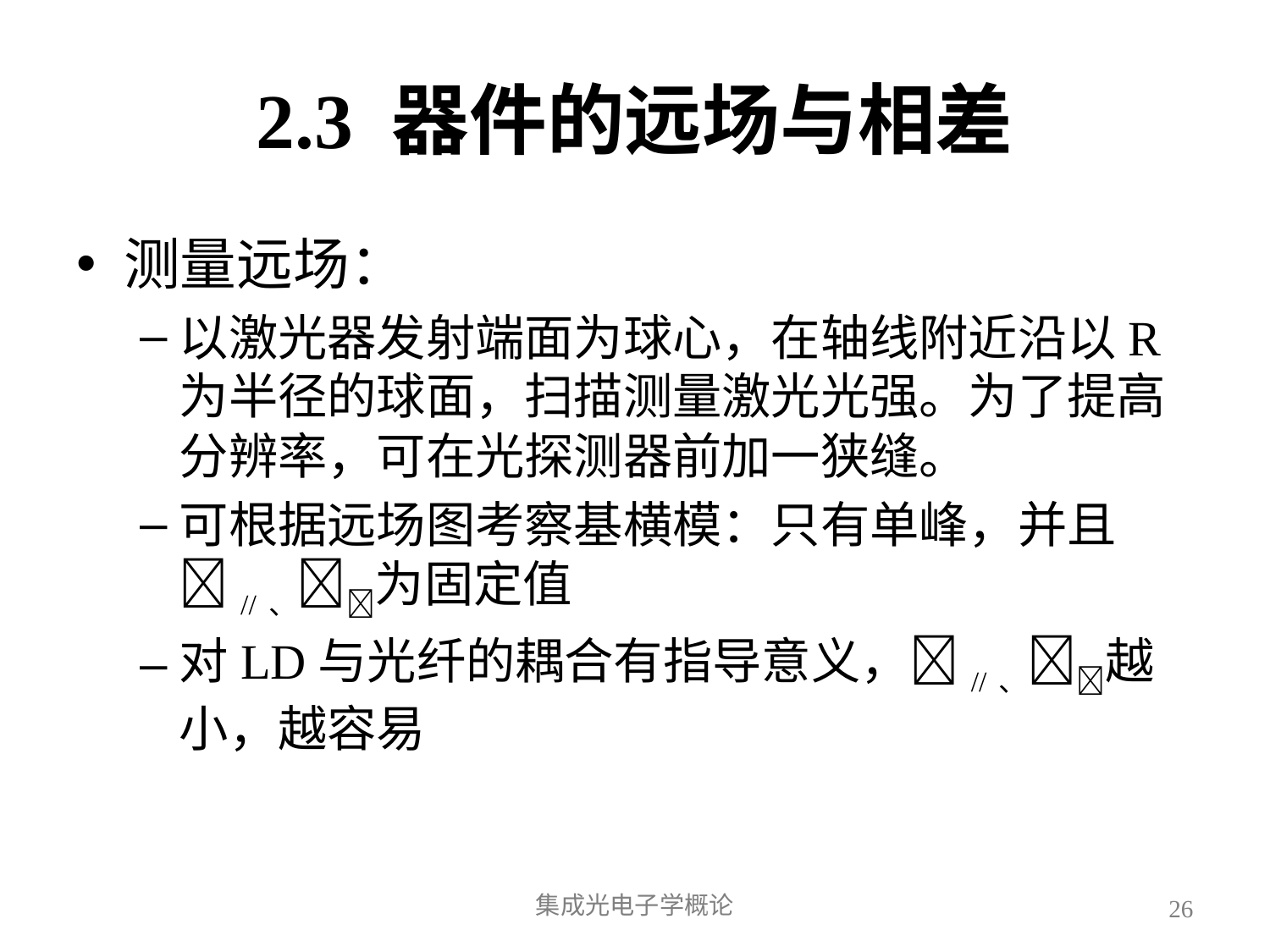

# 2.3 器件的远场与相差
测量远场：
以激光器发射端面为球心，在轴线附近沿以R为半径的球面，扫描测量激光光强。为了提高分辨率，可在光探测器前加一狭缝。
可根据远场图考察基横模：只有单峰，并且θ//、θ⊥为固定值
对LD与光纤的耦合有指导意义，θ//、θ⊥越小，越容易
集成光电子学概论
26